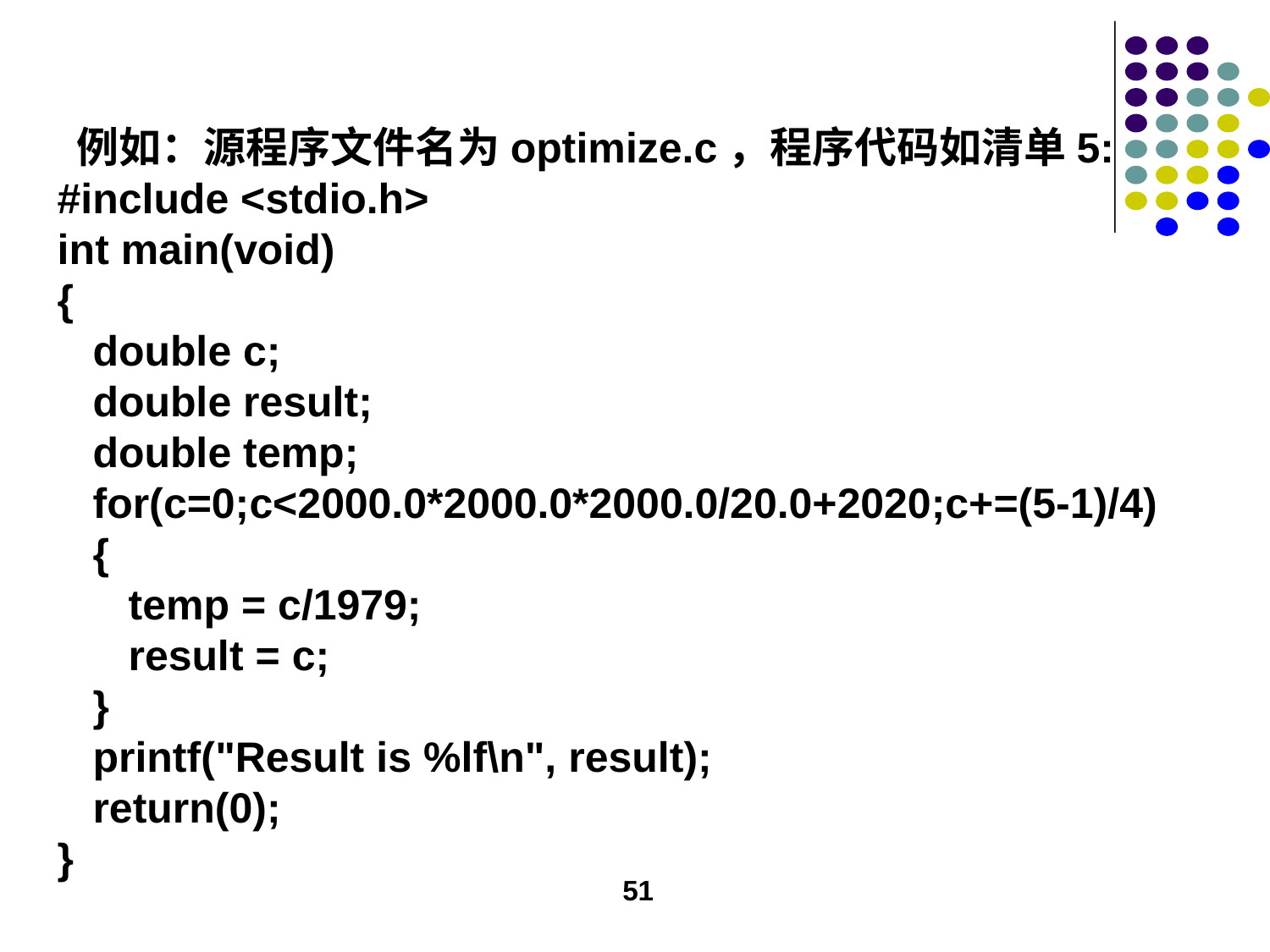

例如：源程序文件名为optimize.c，程序代码如清单5:
#include <stdio.h>
int main(void)
{
   double c;
   double result;
   double temp;
   for(c=0;c<2000.0*2000.0*2000.0/20.0+2020;c+=(5-1)/4)
   {
      temp = c/1979;
      result = c;
   }
   printf("Result is %lf\n", result);
   return(0);
}
51